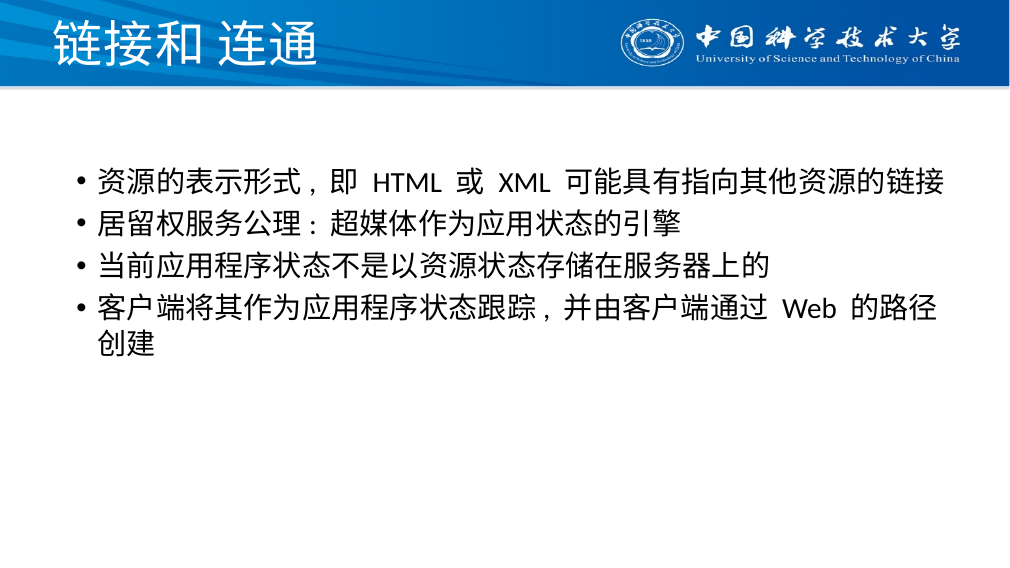

# 链接和 连通
资源的表示形式, 即 HTML 或 XML 可能具有指向其他资源的链接
居留权服务公理: 超媒体作为应用状态的引擎
当前应用程序状态不是以资源状态存储在服务器上的
客户端将其作为应用程序状态跟踪, 并由客户端通过 Web 的路径创建